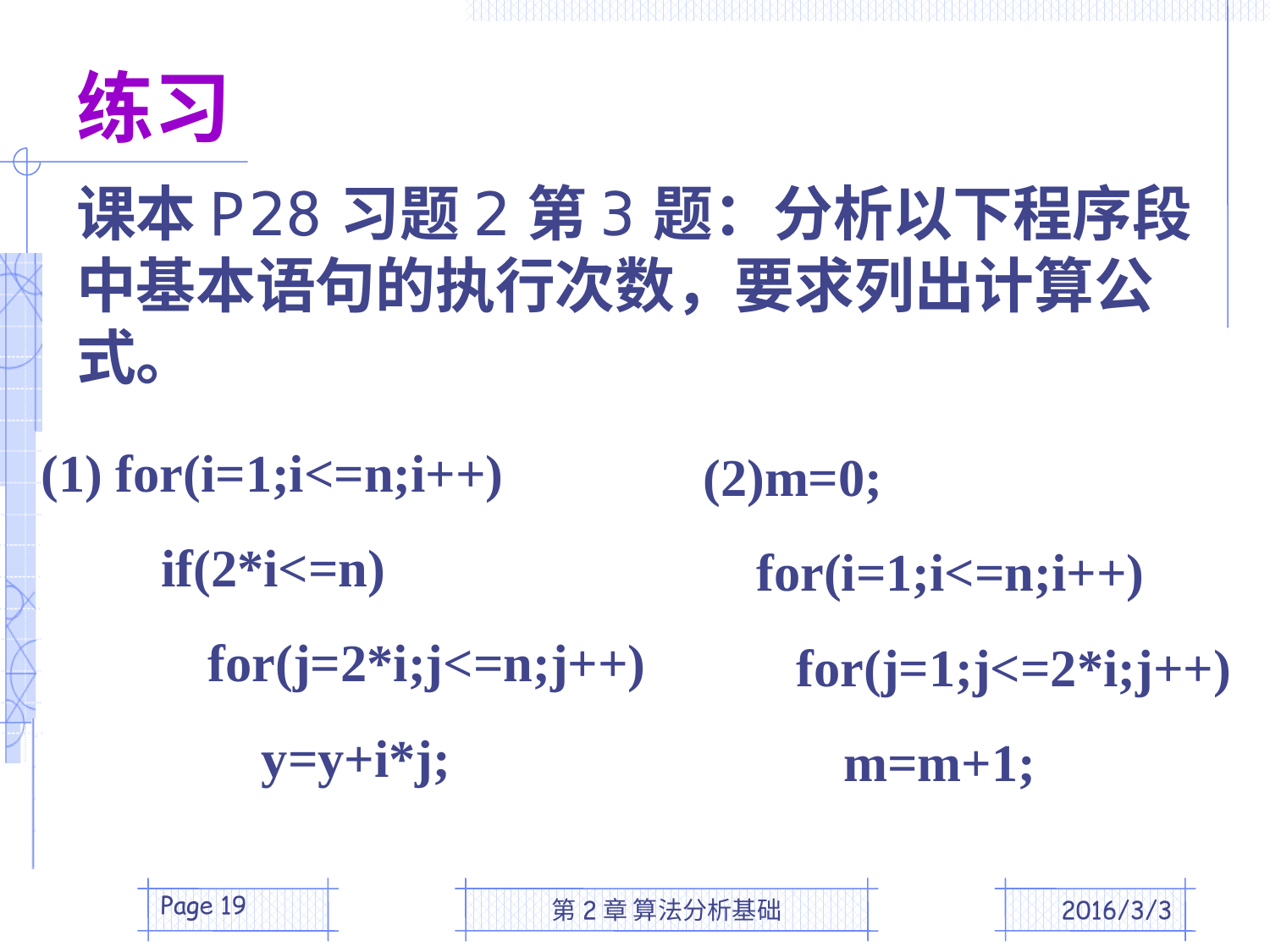

# 练习
课本P28习题2第3题：分析以下程序段中基本语句的执行次数，要求列出计算公式。
(1) for(i=1;i<=n;i++)
         if(2*i<=n)
	   for(j=2*i;j<=n;j++)
	       y=y+i*j;
(2)m=0;
    for(i=1;i<=n;i++)
       for(j=1;j<=2*i;j++)
	 m=m+1;
Page 19
第2章 算法分析基础
2016/3/3